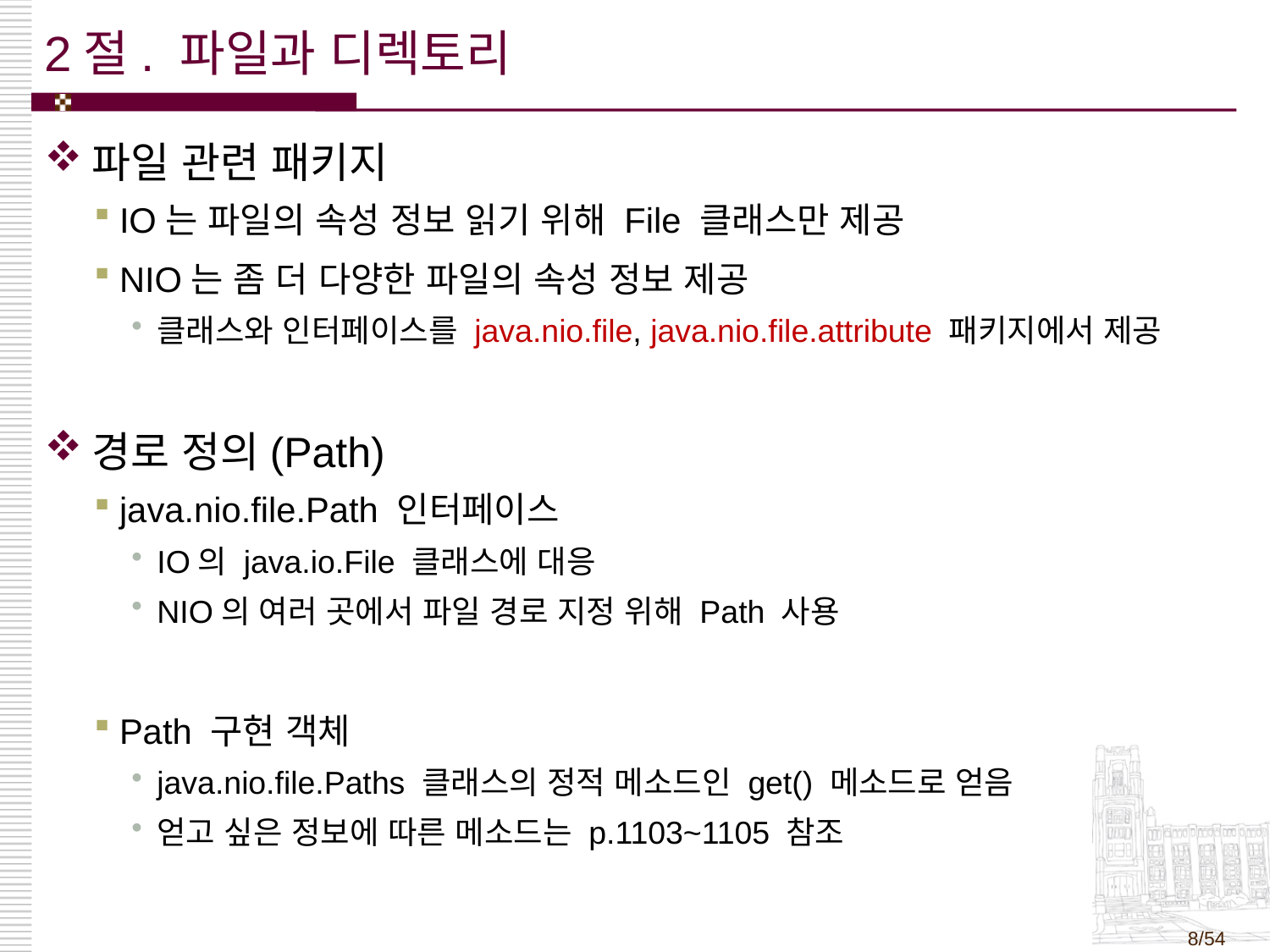

# 2절. 파일과 디렉토리
파일 관련 패키지
IO는 파일의 속성 정보 읽기 위해 File 클래스만 제공
NIO는 좀 더 다양한 파일의 속성 정보 제공
클래스와 인터페이스를 java.nio.file, java.nio.file.attribute 패키지에서 제공

경로 정의(Path)
java.nio.file.Path 인터페이스
IO의 java.io.File 클래스에 대응
NIO의 여러 곳에서 파일 경로 지정 위해 Path 사용

Path 구현 객체
java.nio.file.Paths 클래스의 정적 메소드인 get() 메소드로 얻음
얻고 싶은 정보에 따른 메소드는 p.1103~1105 참조